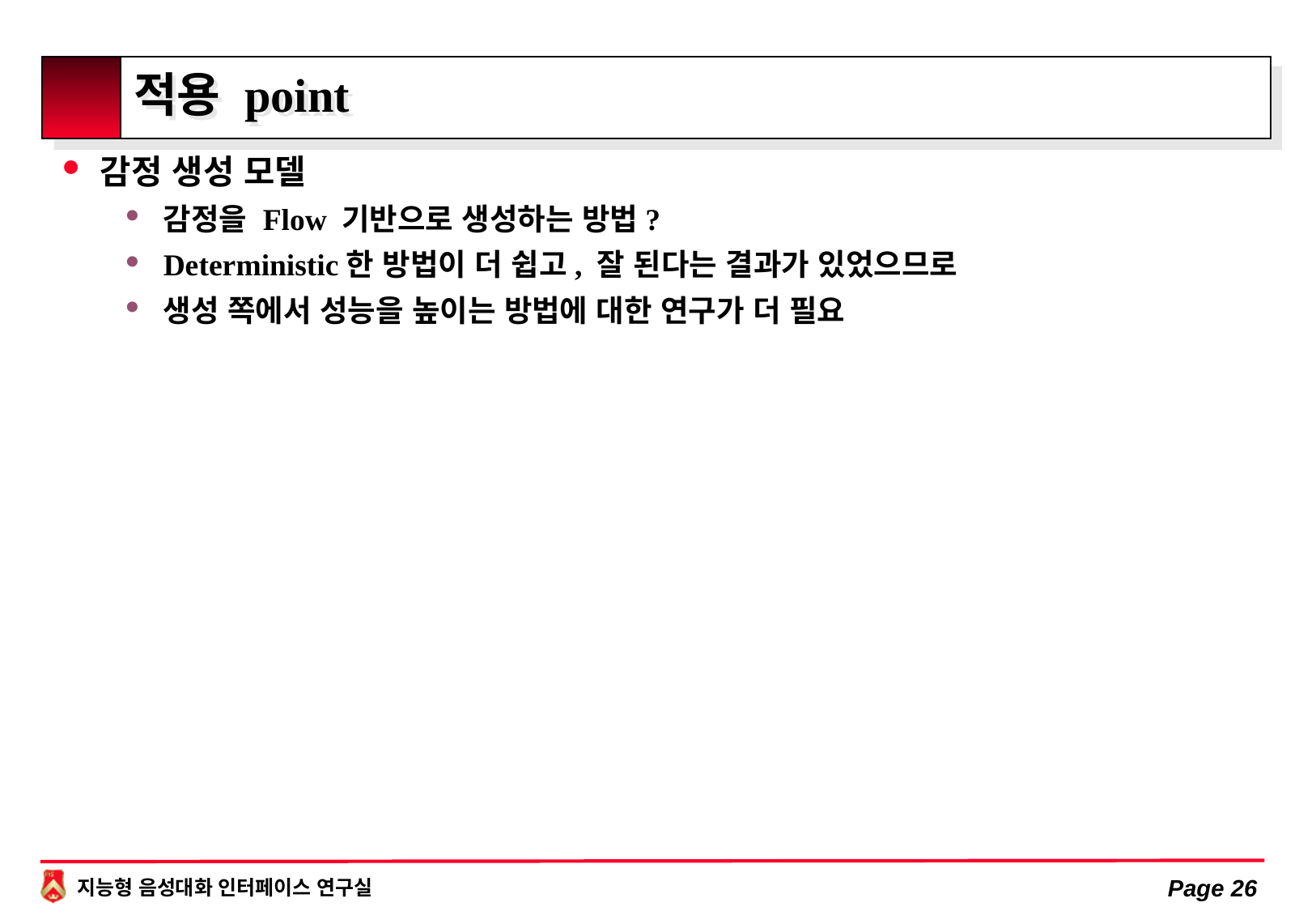

# 적용 point
감정 생성 모델
감정을 Flow 기반으로 생성하는 방법?
Deterministic한 방법이 더 쉽고, 잘 된다는 결과가 있었으므로
생성 쪽에서 성능을 높이는 방법에 대한 연구가 더 필요

Page 26